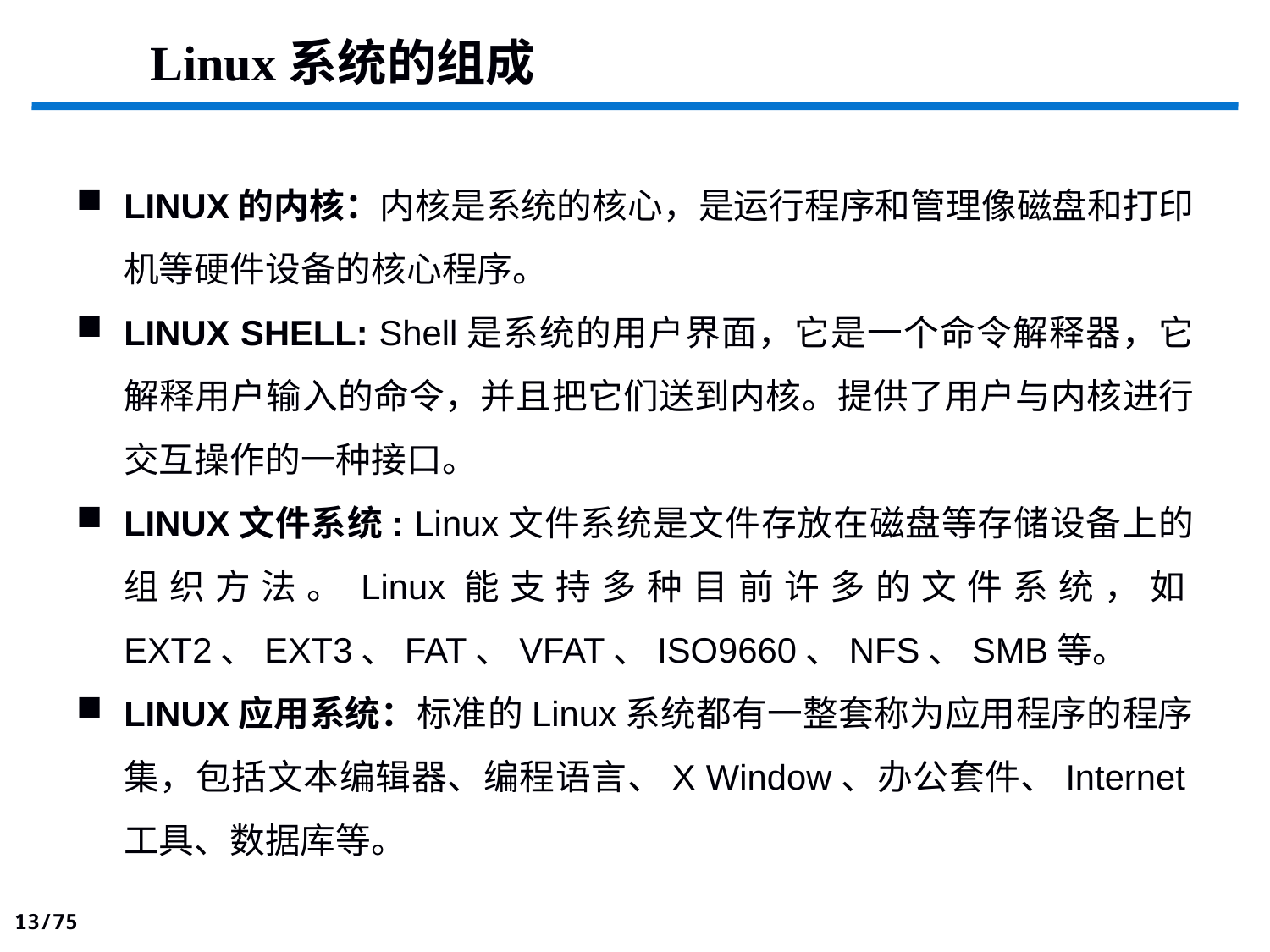

# Linux系统的组成
LINUX的内核：内核是系统的核心，是运行程序和管理像磁盘和打印机等硬件设备的核心程序。
LINUX SHELL: Shell是系统的用户界面，它是一个命令解释器，它解释用户输入的命令，并且把它们送到内核。提供了用户与内核进行交互操作的一种接口。
LINUX文件系统: Linux文件系统是文件存放在磁盘等存储设备上的组织方法。Linux能支持多种目前许多的文件系统，如EXT2、EXT3、FAT、VFAT、ISO9660、NFS、SMB等。
LINUX应用系统：标准的Linux系统都有一整套称为应用程序的程序集，包括文本编辑器、编程语言、X Window、办公套件、Internet工具、数据库等。